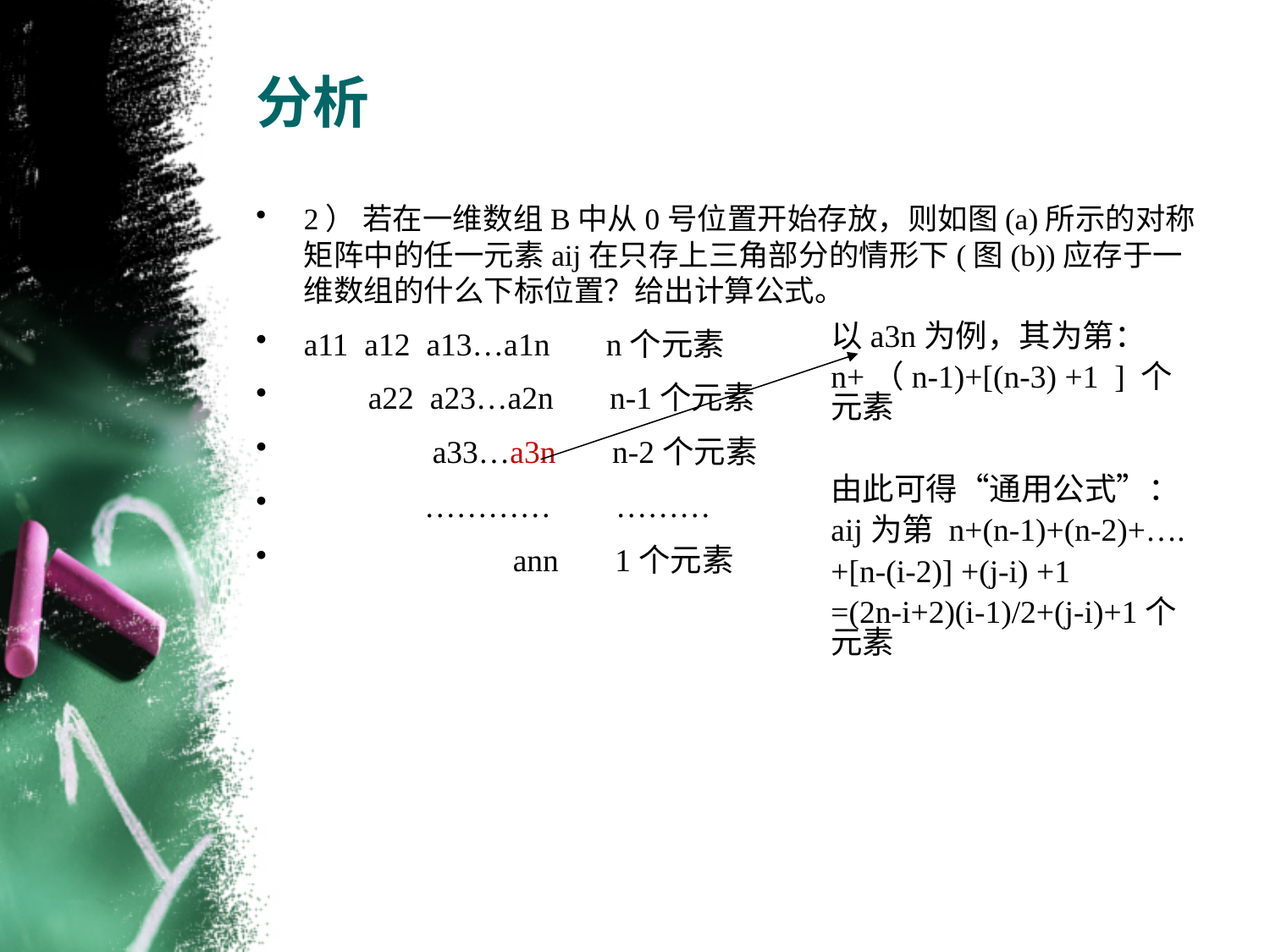

# 分析
2） 若在一维数组B中从0号位置开始存放，则如图(a)所示的对称矩阵中的任一元素aij在只存上三角部分的情形下(图(b))应存于一维数组的什么下标位置？给出计算公式。
a11  a12  a13…a1n       n个元素
        a22  a23…a2n       n-1个元素
                a33…a3n       n-2个元素
               …………        ………
                          ann       1个元素

以a3n为例，其为第：
n+（n-1)+[(n-3) +1  ] 个元素

由此可得“通用公式”：
aij为第 n+(n-1)+(n-2)+….
+[n-(i-2)] +(j-i) +1
=(2n-i+2)(i-1)/2+(j-i)+1个元素